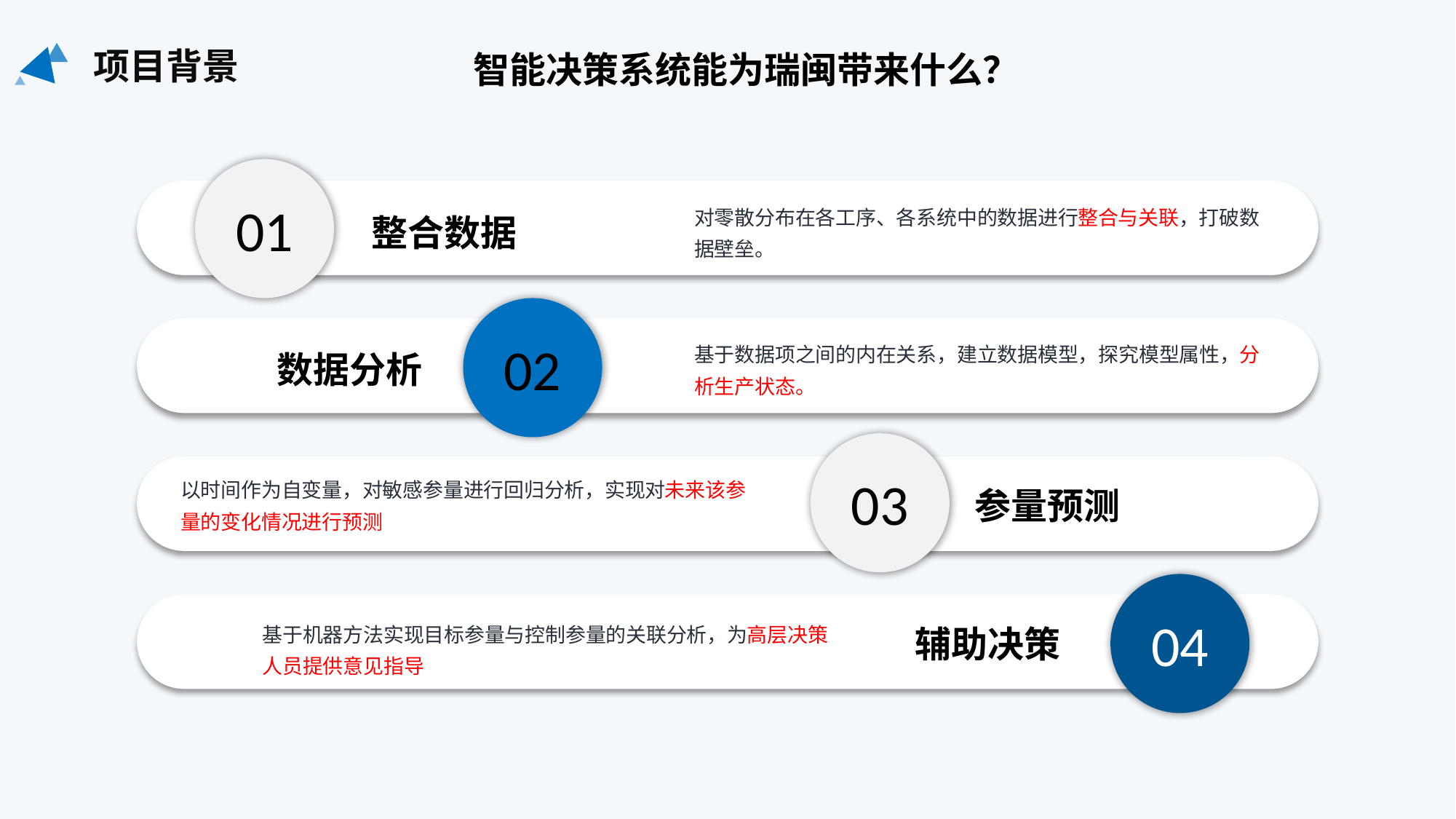

项目背景
智能决策系统能为瑞闽带来什么？

01

对零散分布在各工序、各系统中的数据进行整合与关联，打破数据壁垒。
整合数据
02

基于数据项之间的内在关系，建立数据模型，探究模型属性，分析生产状态。
数据分析
03

以时间作为自变量，对敏感参量进行回归分析，实现对未来该参量的变化情况进行预测
参量预测
04

基于机器方法实现目标参量与控制参量的关联分析，为高层决策人员提供意见指导
辅助决策